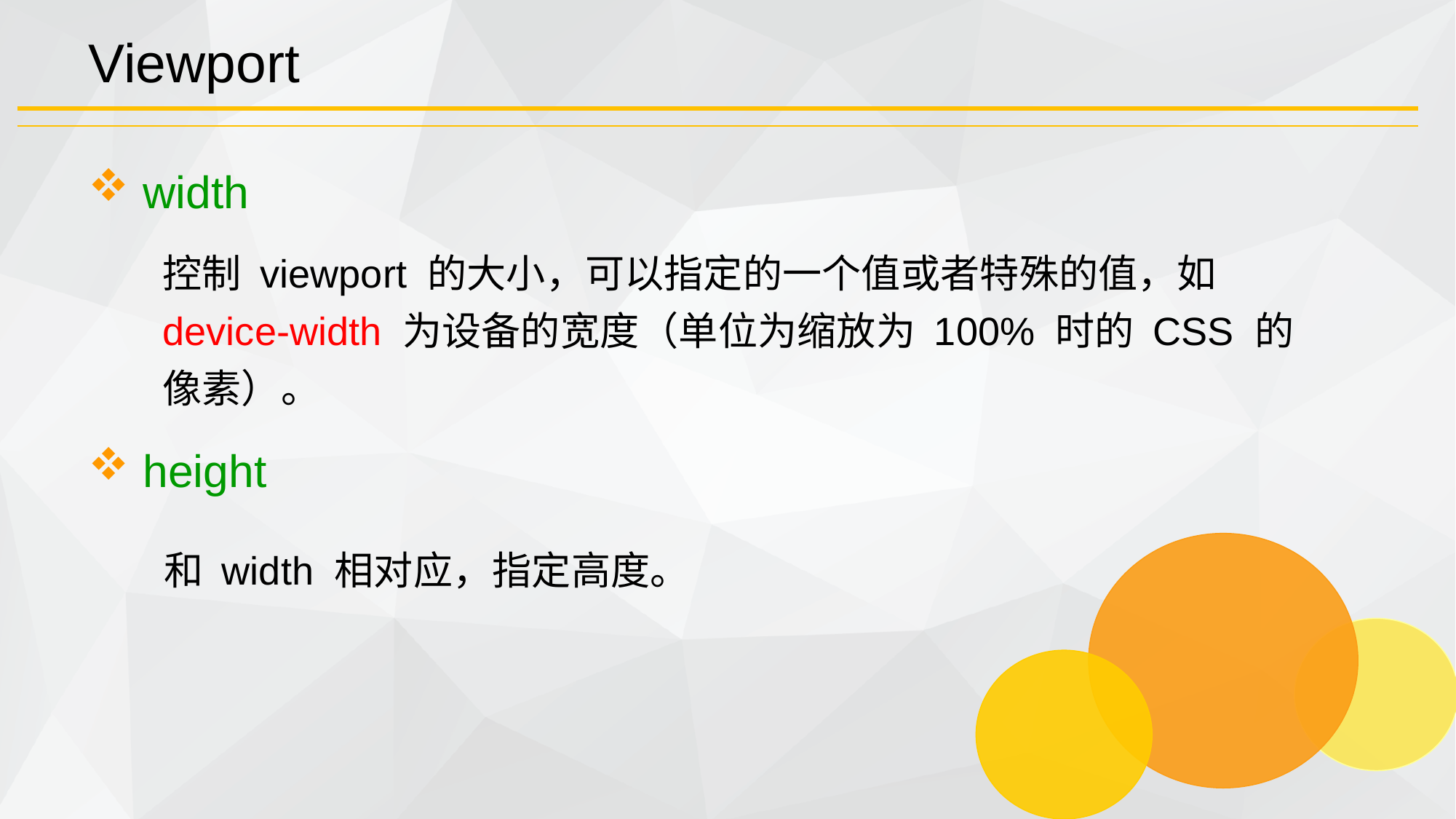

# Viewport
width

height

控制 viewport 的大小，可以指定的一个值或者特殊的值，如 device-width 为设备的宽度（单位为缩放为 100% 时的 CSS 的像素）。
和 width 相对应，指定高度。